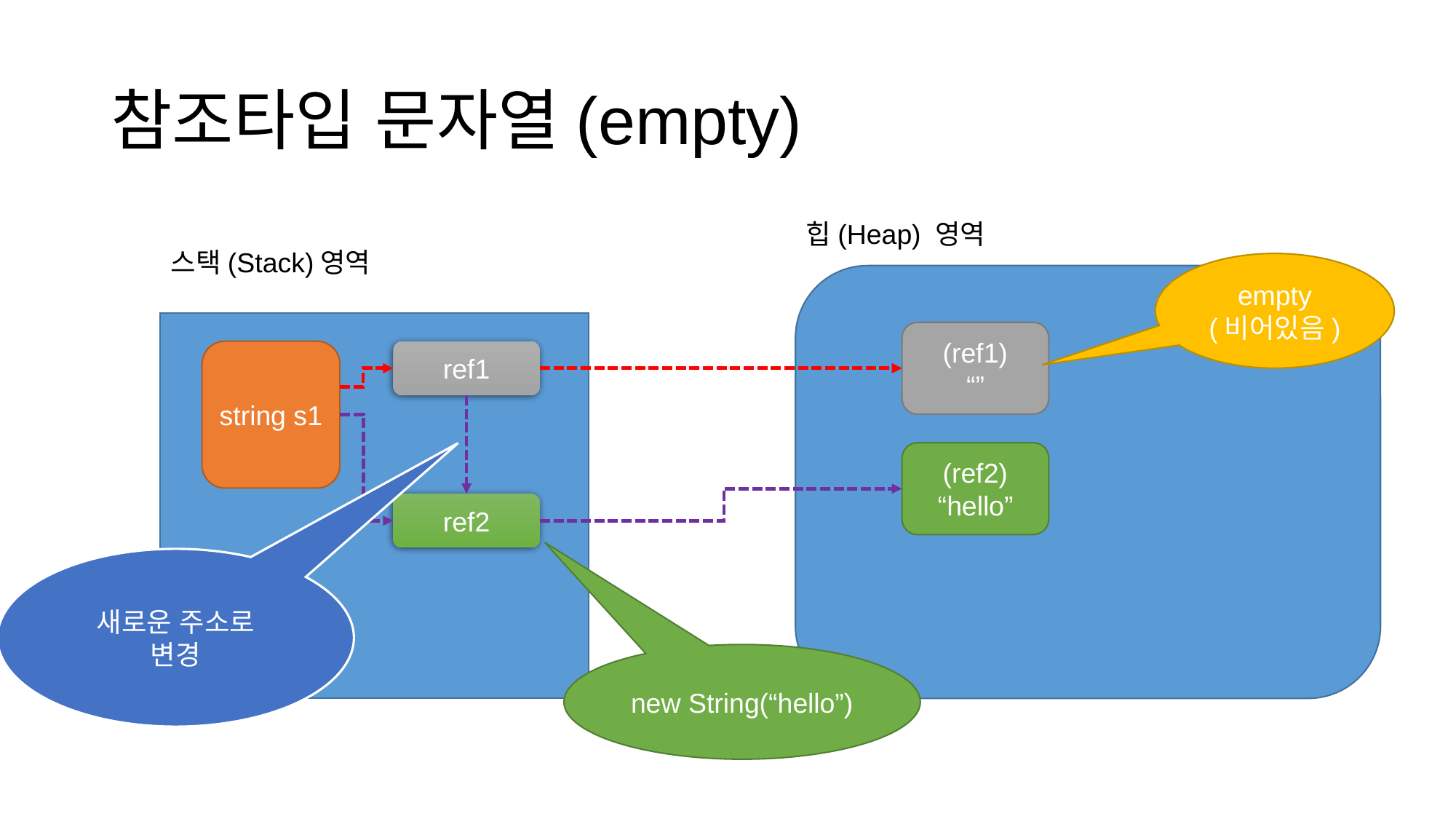

# 참조타입 문자열(empty)
힙(Heap) 영역
스택(Stack)영역
empty
(비어있음)

(ref1)
“”
string s1
ref1
(ref2)
“hello”
ref2
새로운 주소로
변경
new String(“hello”)